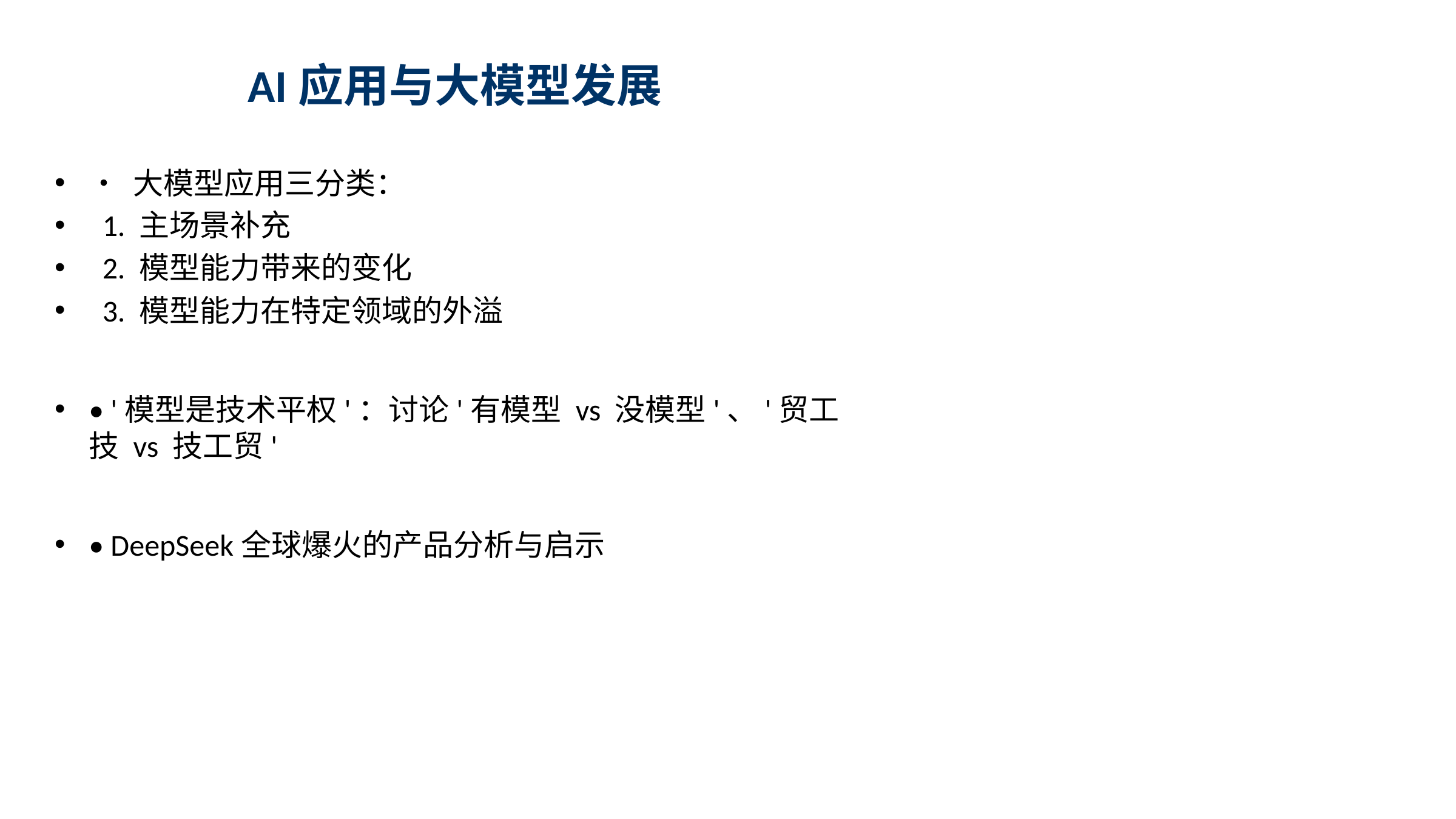

# AI应用与大模型发展
• 大模型应用三分类：
  1. 主场景补充
  2. 模型能力带来的变化
  3. 模型能力在特定领域的外溢

• '模型是技术平权'：讨论'有模型 vs 没模型'、'贸工技 vs 技工贸'

• DeepSeek全球爆火的产品分析与启示